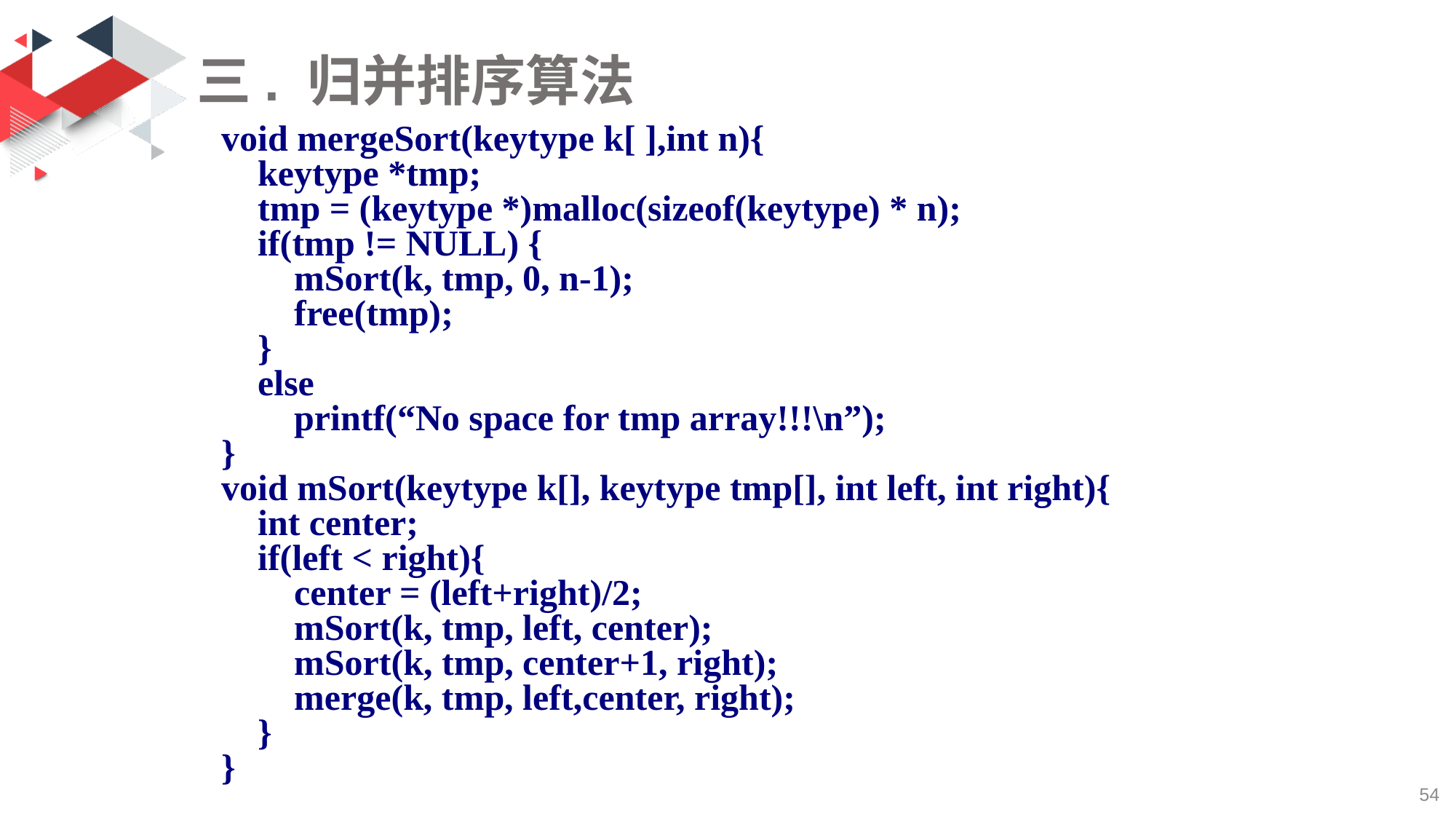

# 三. 归并排序算法
void mergeSort(keytype k[ ],int n){
    keytype *tmp;
    tmp = (keytype *)malloc(sizeof(keytype) * n);
    if(tmp != NULL) {
        mSort(k, tmp, 0, n-1);
        free(tmp);
    }
    else
        printf(“No space for tmp array!!!\n”);
}
void mSort(keytype k[], keytype tmp[], int left, int right){
    int center;
    if(left < right){
        center = (left+right)/2;
        mSort(k, tmp, left, center);
        mSort(k, tmp, center+1, right);
        merge(k, tmp, left,center, right);
    }
}
54